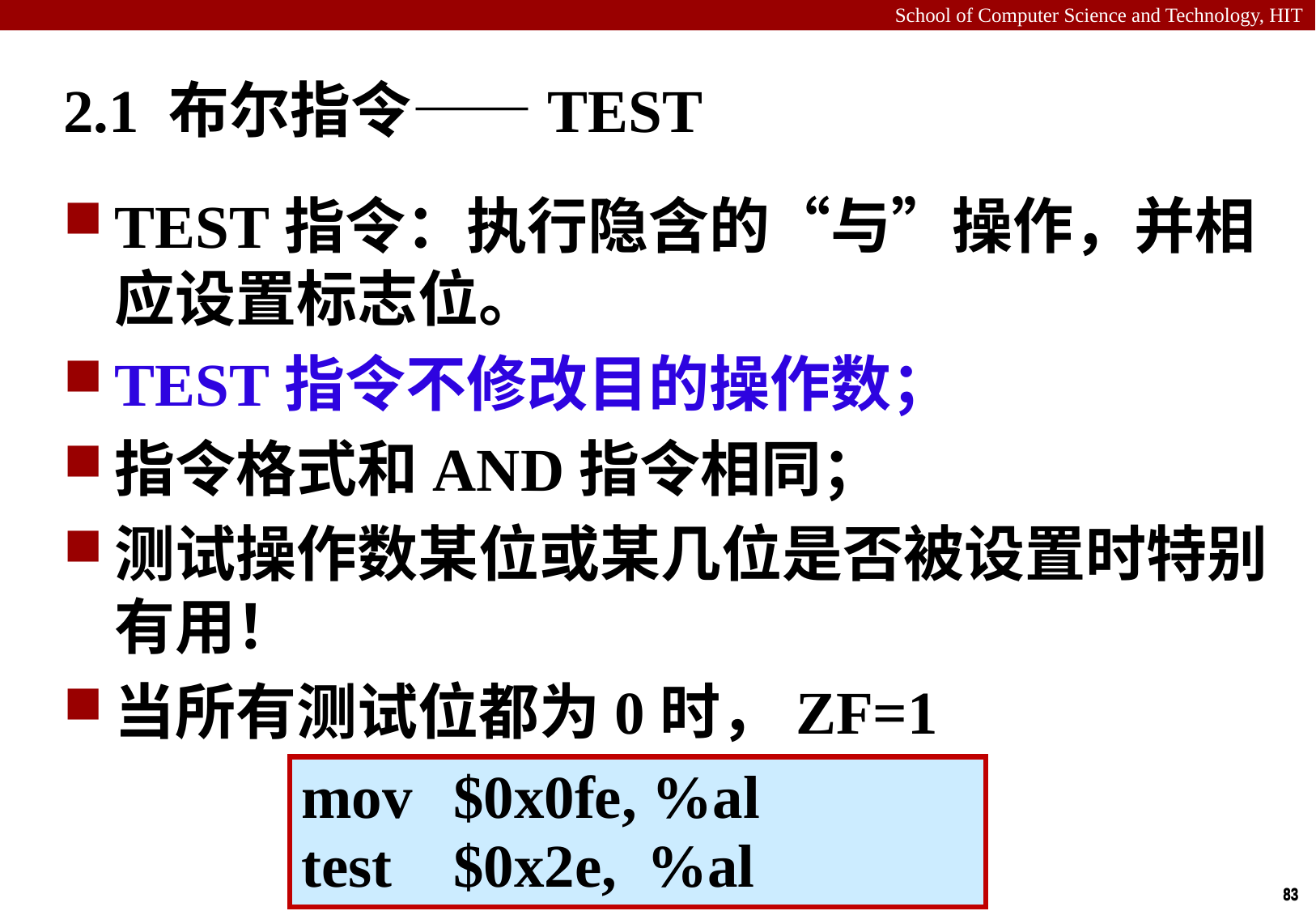

# 2.1 布尔指令——TEST
TEST指令：执行隐含的“与”操作，并相应设置标志位。
TEST指令不修改目的操作数；
指令格式和AND指令相同；
测试操作数某位或某几位是否被设置时特别有用！
当所有测试位都为0时，ZF=1
mov	  $0x0fe, %al
test	  $0x2e,  %al